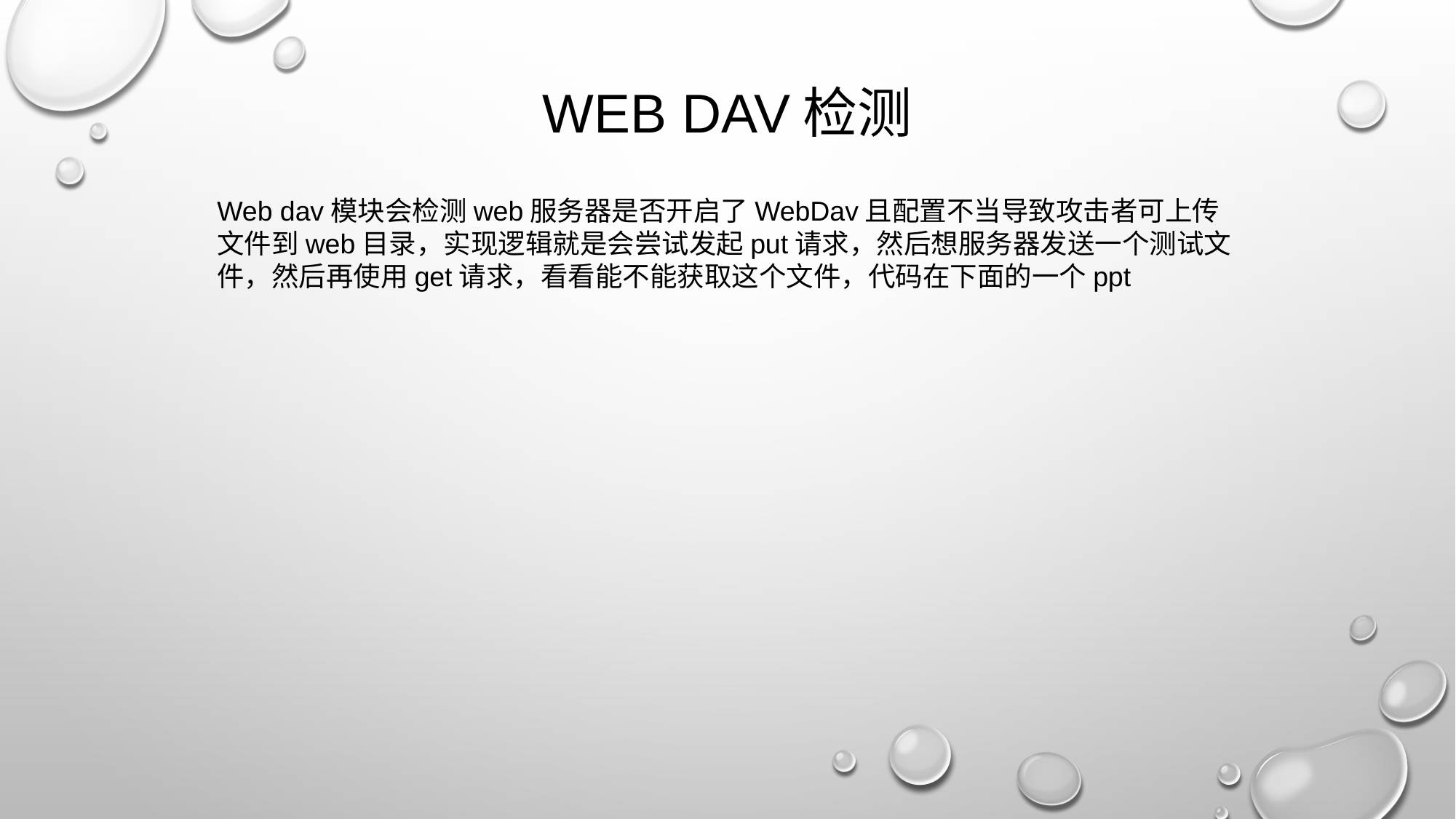

# Web dav检测
Web dav模块会检测web服务器是否开启了WebDav且配置不当导致攻击者可上传文件到web目录，实现逻辑就是会尝试发起put请求，然后想服务器发送一个测试文件，然后再使用get请求，看看能不能获取这个文件，代码在下面的一个ppt